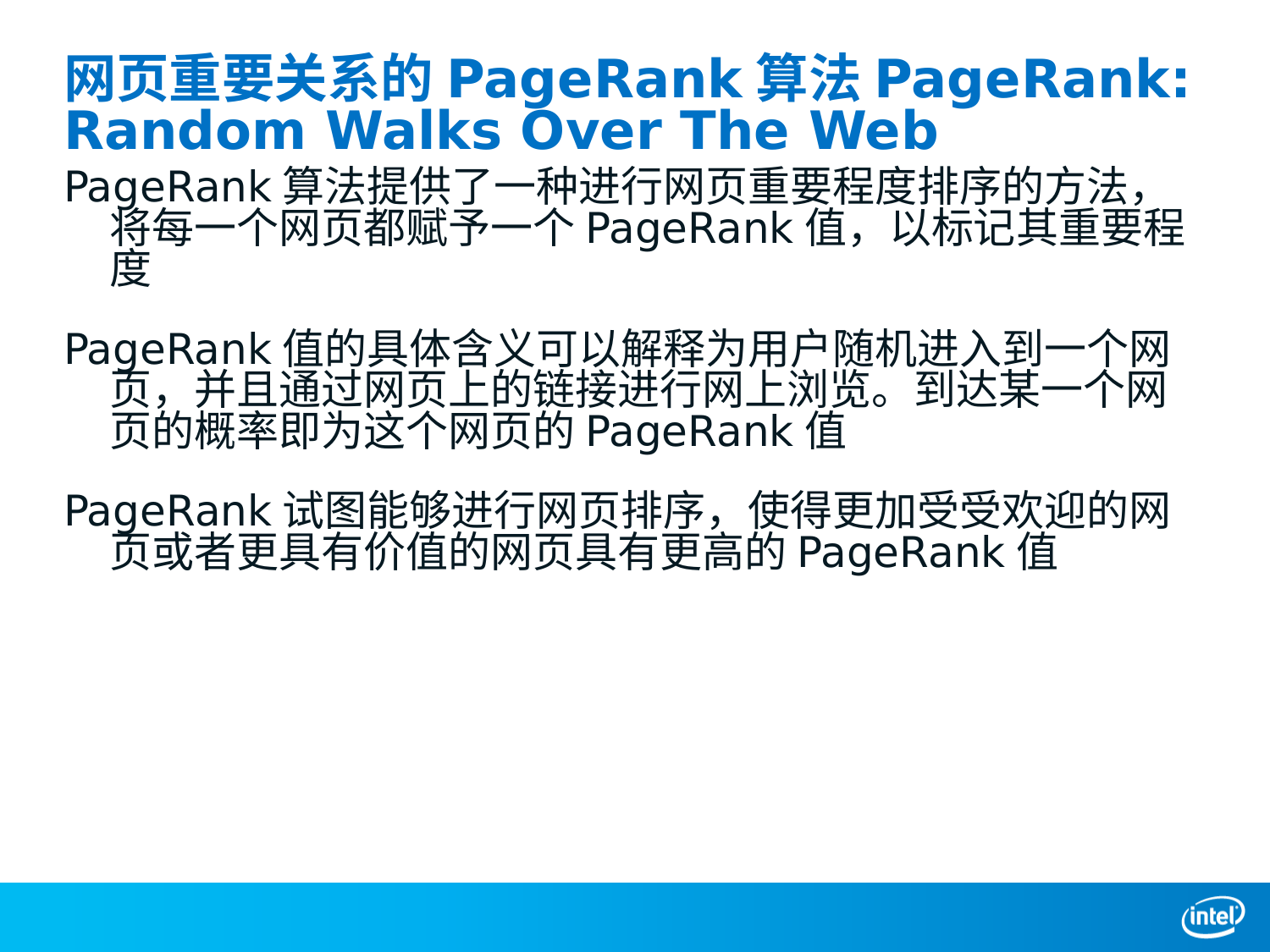

# 网页重要关系的PageRank算法PageRank: Random Walks Over The Web
PageRank算法提供了一种进行网页重要程度排序的方法，将每一个网页都赋予一个PageRank值，以标记其重要程度
PageRank值的具体含义可以解释为用户随机进入到一个网页，并且通过网页上的链接进行网上浏览。到达某一个网页的概率即为这个网页的PageRank值
PageRank试图能够进行网页排序，使得更加受受欢迎的网页或者更具有价值的网页具有更高的PageRank值